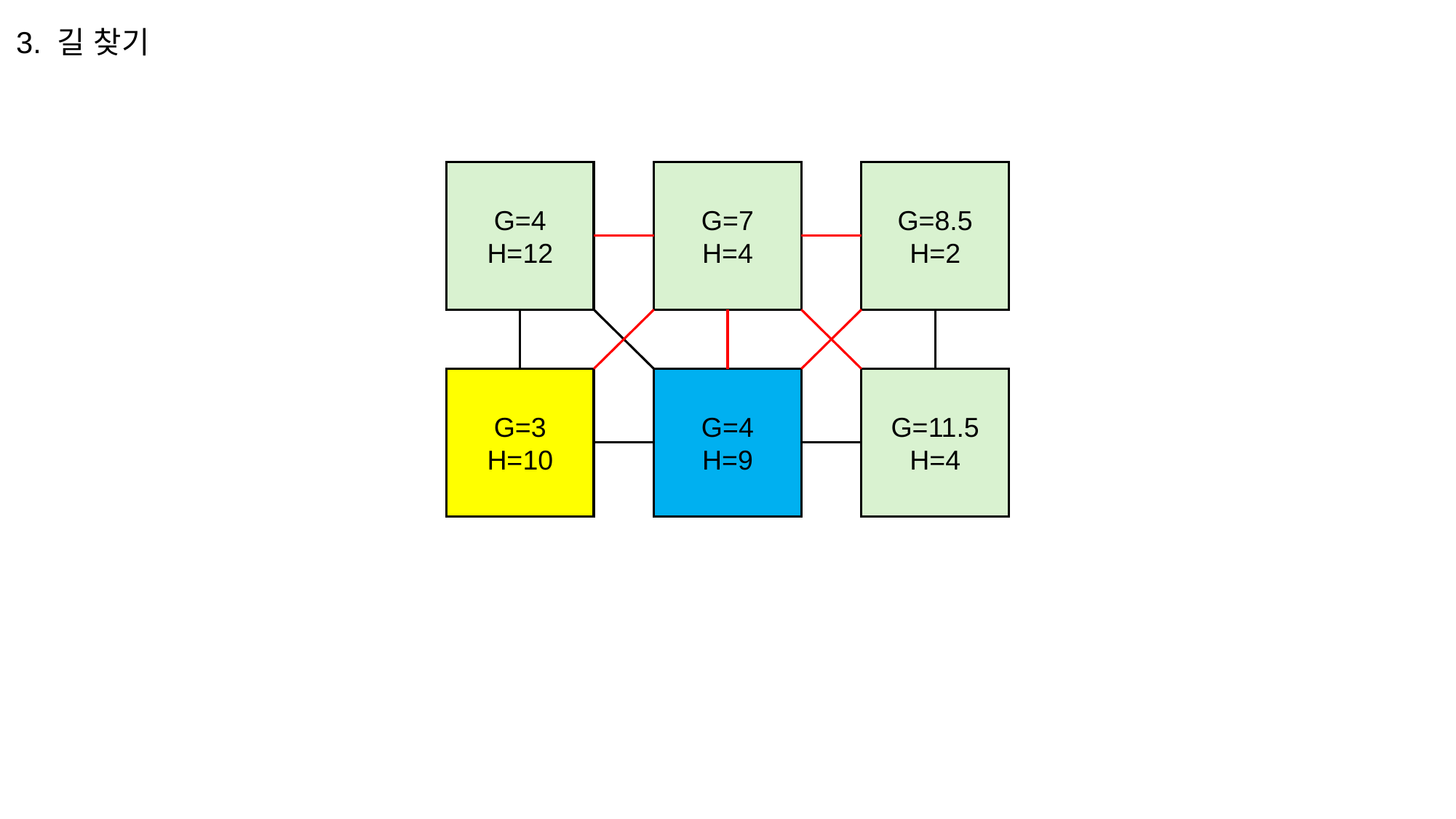

3. 길 찾기
G=4
H=12
G=7
H=4
G=8.5
H=2
G=3
H=10
G=4
H=9
G=11.5
H=4